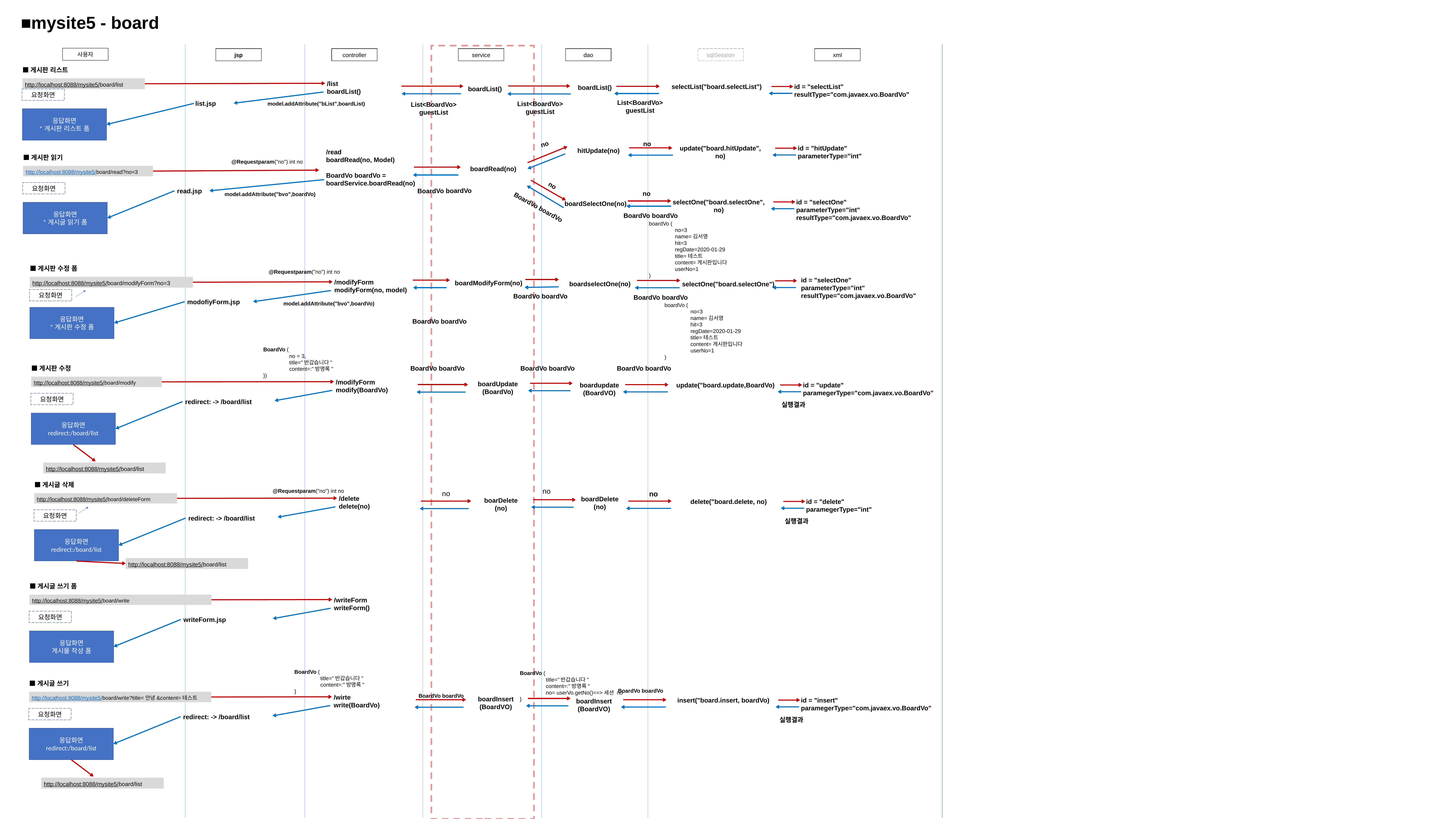

■mysite5 - board

사용자
jsp
controller
service
dao
sqlSession
xml
■게시판 리스트
/list
boardList()
http://localhost:8088/mysite5/board/list
selectList("board.selectList")
id = "selectList"
resultType="com.javaex.vo.BoardVo"
boardList()
boardList()
요청화면
List<BoardVo> guestList
list.jsp
List<BoardVo> guestList
model.addAttribute("bList",boardList)
List<BoardVo> guestList
응답화면
*게시판 리스트 폼
no
no
update("board.hitUpdate",
no)
id = "hitUpdate"
parameterType="int"
hitUpdate(no)
/read
boardRead(no, Model)

BoardVo boardVo = boardService.boardRead(no)
■게시판 읽기
@Requestparam("no") int no
boardRead(no)
http://localhost:8088/mysite5/board/read?no=3
no
요청화면
BoardVo boardVo
read.jsp
no
model.addAttribute("bvo",boardVo)
selectOne("board.selectOne",
no)
id = "selectOne"
parameterType="int"
resultType="com.javaex.vo.BoardVo"
boardSelectOne(no)
BoardVo boardVo
응답화면
*게시글 읽기 폼
BoardVo boardVo
boardVo (
	no=3
	name=김서영
	hit=3
	regDate=2020-01-29
	title=테스트
	content=게시판입니다
	userNo=1
)
■게시판 수정 폼
/modifyForm
modifyForm(no, model)
http://localhost:8088/mysite5/board/modifyForm?no=3
요청화면
modofiyForm.jsp
응답화면
*게시판 수정 폼
@Requestparam("no") int no
id = "selectOne"
parameterType="int"
resultType="com.javaex.vo.BoardVo"
boardModifyForm(no)
boardselectOne(no)
selectOne("board.selectOne")
BoardVo boardVo
BoardVo boardVo
model.addAttribute("bvo",boardVo)
boardVo (
	no=3
	name=김서영
	hit=3
	regDate=2020-01-29
	title=테스트
	content=게시판입니다
	userNo=1
)
BoardVo boardVo
BoardVo (
	no = 3,
	title="반갑습니다"
	content=:"방명록"
})
BoardVo boardVo
BoardVo boardVo
BoardVo boardVo
■게시판 수정
/modifyForm
modify(BoardVo)
http://localhost:8088/mysite5/board/modify
boardUpdate
(BoardVo)
update("board.update,BoardVo)
id = "update"
paramegerType="com.javaex.vo.BoardVo"
boardupdate
(BoardVO)
요청화면
redirect: -> /board/list
실행결과
응답화면
redirect:/board/list
http://localhost:8088/mysite5/board/list
BoardVo (
	title="반갑습니다"
	content=:"방명록"
	no= userVo.getNo()==>세션 no
}
■게시글 삭제
/delete
delete(no)
http://localhost:8088/mysite5/board/deleteForm
boarDelete
(no)
delete("board.delete, no)
id = "delete"
paramegerType="int"
요청화면
redirect: -> /board/list
실행결과
응답화면
redirect:/board/list
http://localhost:8088/mysite5/board/list
no
@Requestparam("no") int no
no
no
boardDelete
(no)
■게시글 쓰기 폼
http://localhost:8088/mysite5/board/write
/writeForm
writeForm()
요청화면
writeForm.jsp
응답화면
게시물 작성 폼
BoardVo (
	title="반갑습니다"
	content=:"방명록"
}
■게시글 쓰기
http://localhost:8088/mysite5/board/write?title=안녕&content=테스트
/wirte
write(BoardVo)
boardInsert
(BoardVO)
insert("board.insert, boardVo)
id = "insert"
paramegerType="com.javaex.vo.BoardVo"
요청화면
redirect: -> /board/list
실행결과
응답화면
redirect:/board/list
http://localhost:8088/mysite5/board/list
BoardVo boardVo
BoardVo boardVo
boardInsert
(BoardVO)
deleteForm.jsp